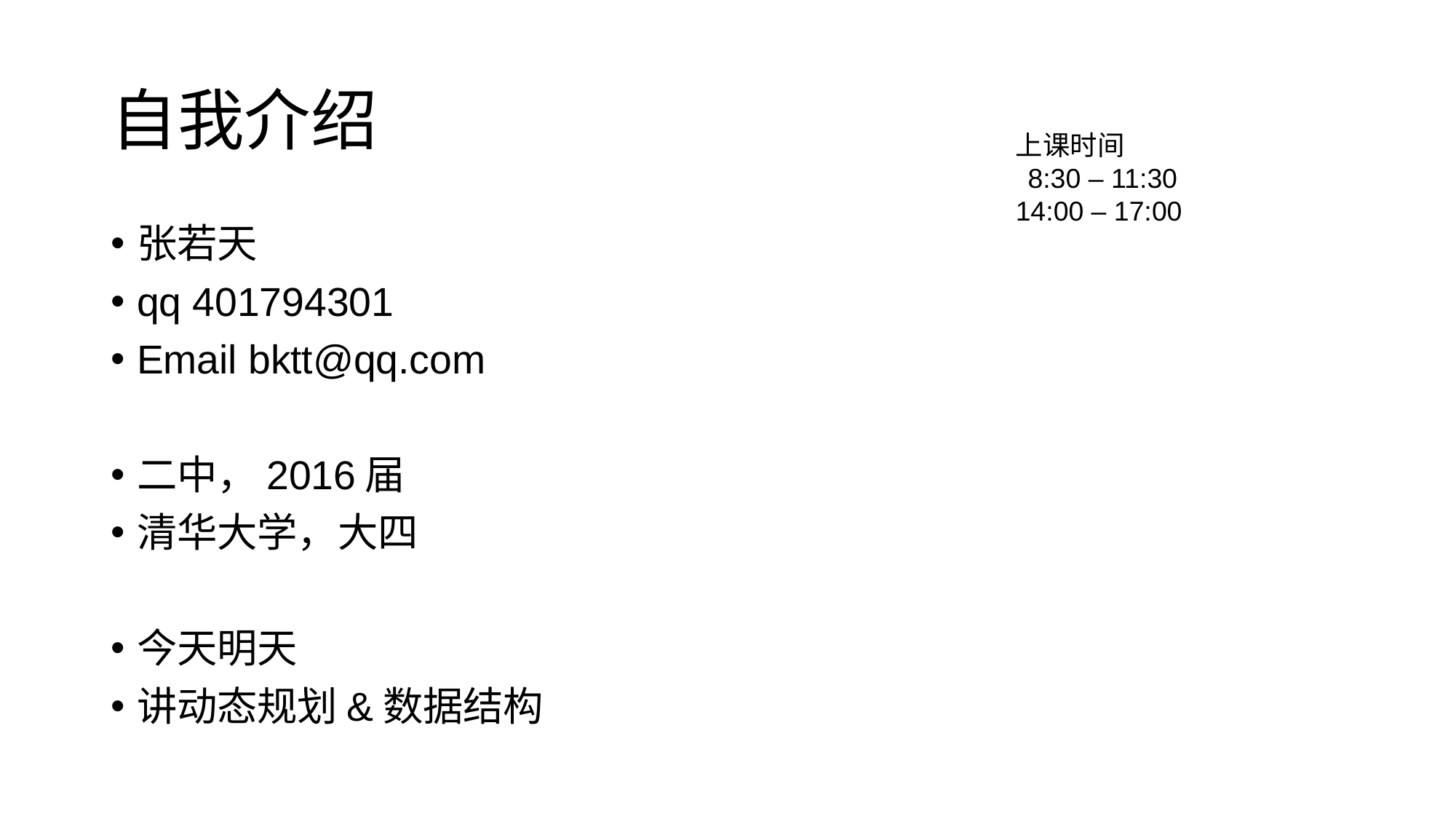

# 自我介绍
上课时间
 8:30 – 11:30
14:00 – 17:00
张若天
qq 401794301
Email bktt@qq.com

二中，2016届
清华大学，大四

今天明天
讲动态规划&数据结构